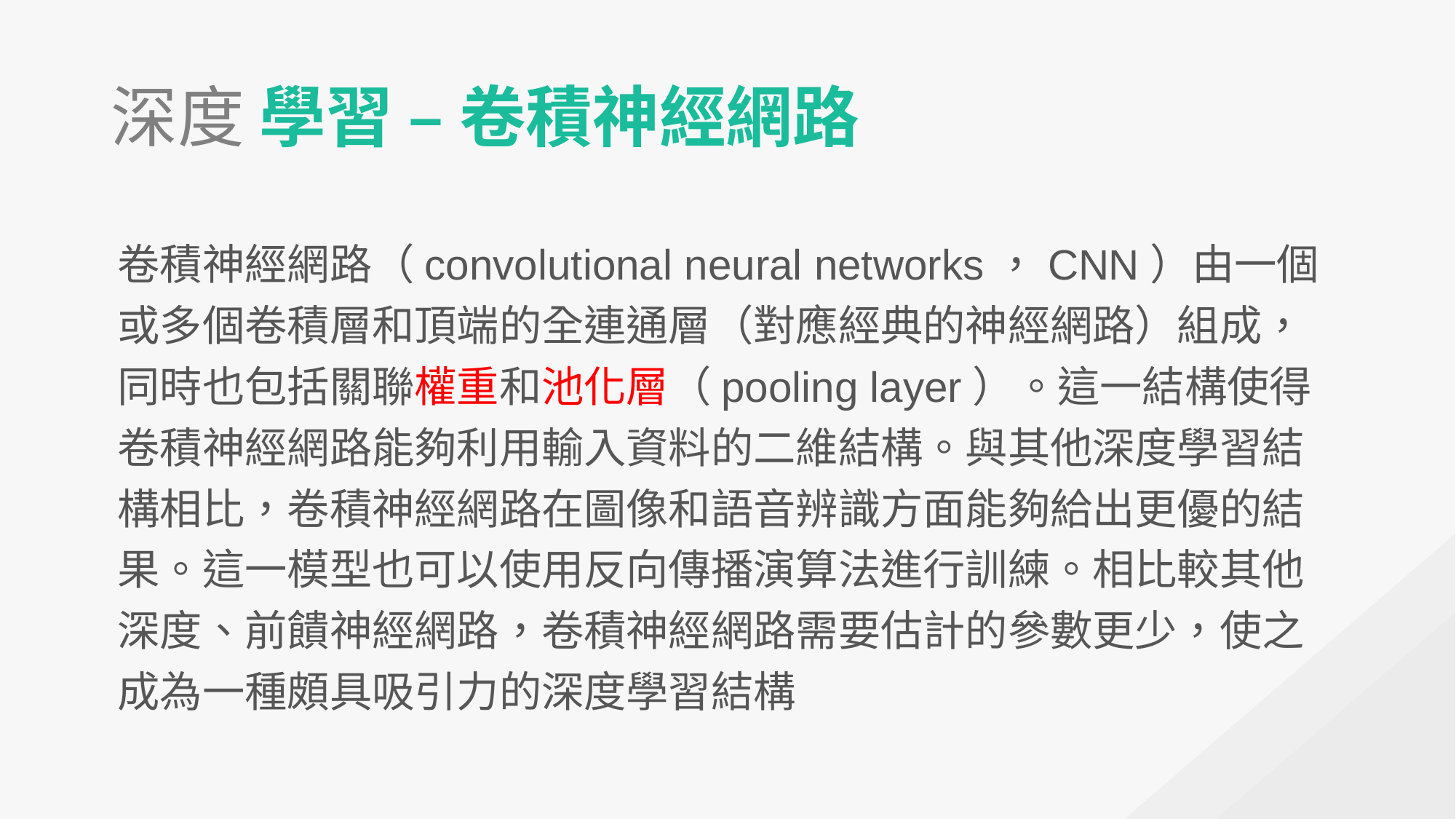

深度 學習 – 卷積神經網路
卷積神經網路（convolutional neural networks，CNN）由一個或多個卷積層和頂端的全連通層（對應經典的神經網路）組成，同時也包括關聯權重和池化層（pooling layer）。這一結構使得卷積神經網路能夠利用輸入資料的二維結構。與其他深度學習結構相比，卷積神經網路在圖像和語音辨識方面能夠給出更優的結果。這一模型也可以使用反向傳播演算法進行訓練。相比較其他深度、前饋神經網路，卷積神經網路需要估計的參數更少，使之成為一種頗具吸引力的深度學習結構